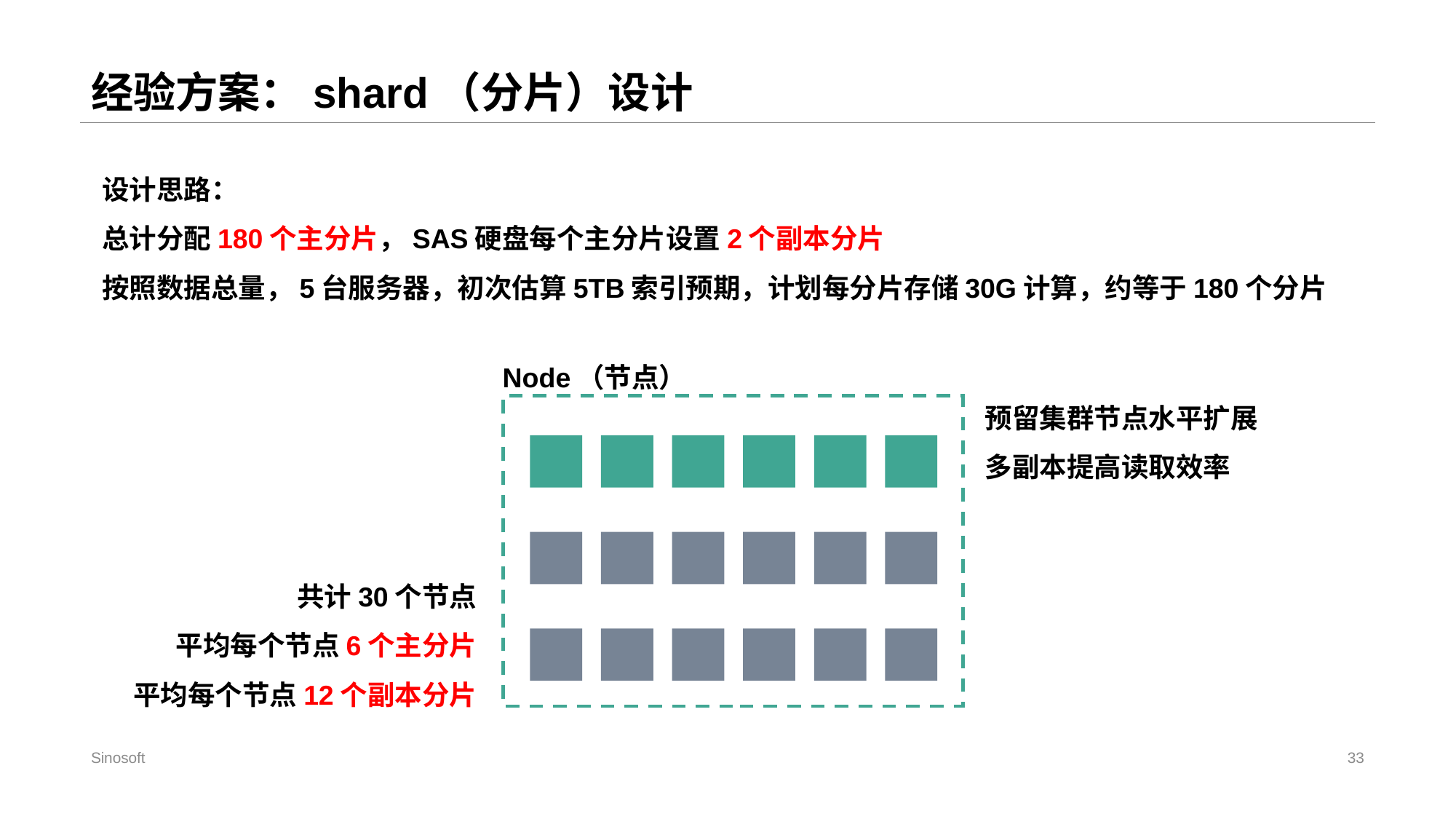

# 经验方案：shard（分片）设计
设计思路：
总计分配180个主分片，SAS硬盘每个主分片设置2个副本分片
按照数据总量，5台服务器，初次估算5TB索引预期，计划每分片存储30G计算，约等于180个分片
Node（节点）
预留集群节点水平扩展
多副本提高读取效率

共计30个节点
平均每个节点6个主分片
平均每个节点12个副本分片

Sinosoft
33